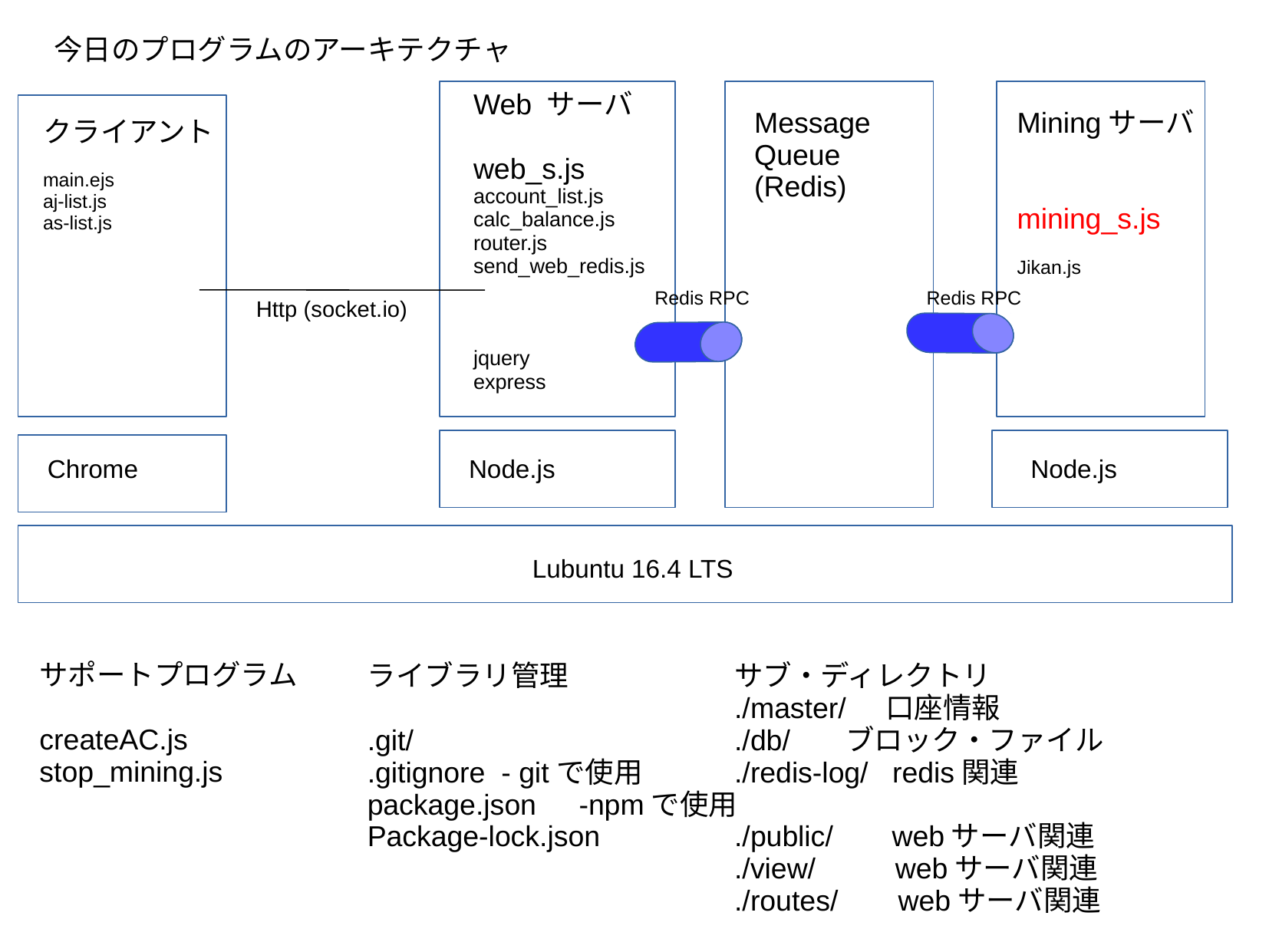

今日のプログラムのアーキテクチャ

Web サーバ

web_s.js
account_list.js
calc_balance.js
router.js
send_web_redis.js

jquery
express

Message
Queue
(Redis)
Miningサーバ

mining_s.js

Jikan.js
クライアント

main.ejs
aj-list.js
as-list.js

Redis RPC
Redis RPC

Http (socket.io)

Chrome
Node.js
Node.js

Lubuntu 16.4 LTS
サポートプログラム

createAC.js
stop_mining.js
ライブラリ管理

.git/
.gitignore  - gitで使用
package.json　-npmで使用
Package-lock.json
サブ・ディレクトリ
./master/    口座情報
./db/      ブロック・ファイル
./redis-log/   redis関連

./public/  　webサーバ関連
./view/ 　　webサーバ関連
./routes/ 　 webサーバ関連